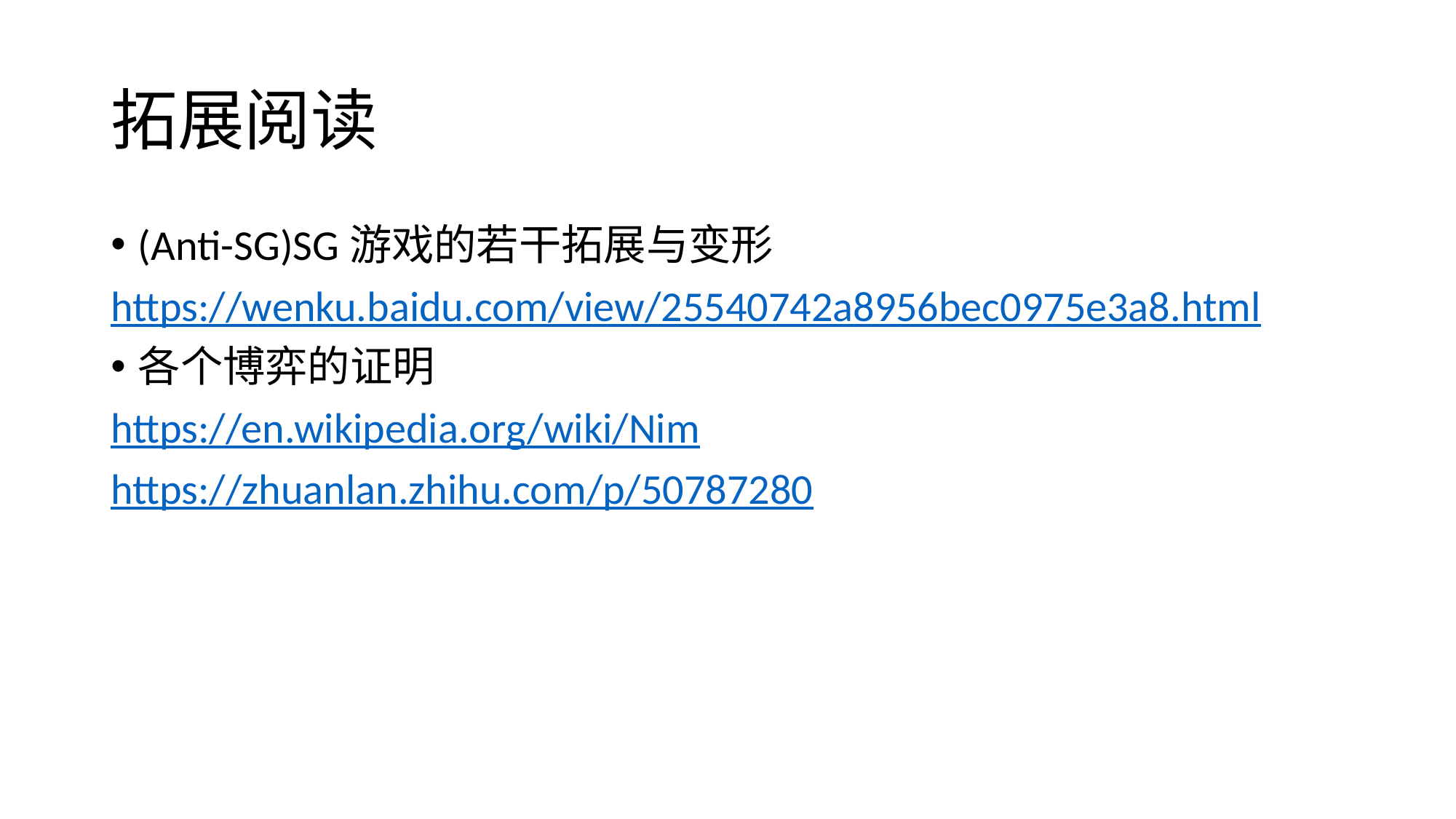

# 拓展阅读
(Anti-SG)SG游戏的若干拓展与变形
https://wenku.baidu.com/view/25540742a8956bec0975e3a8.html
各个博弈的证明
https://en.wikipedia.org/wiki/Nim
https://zhuanlan.zhihu.com/p/50787280